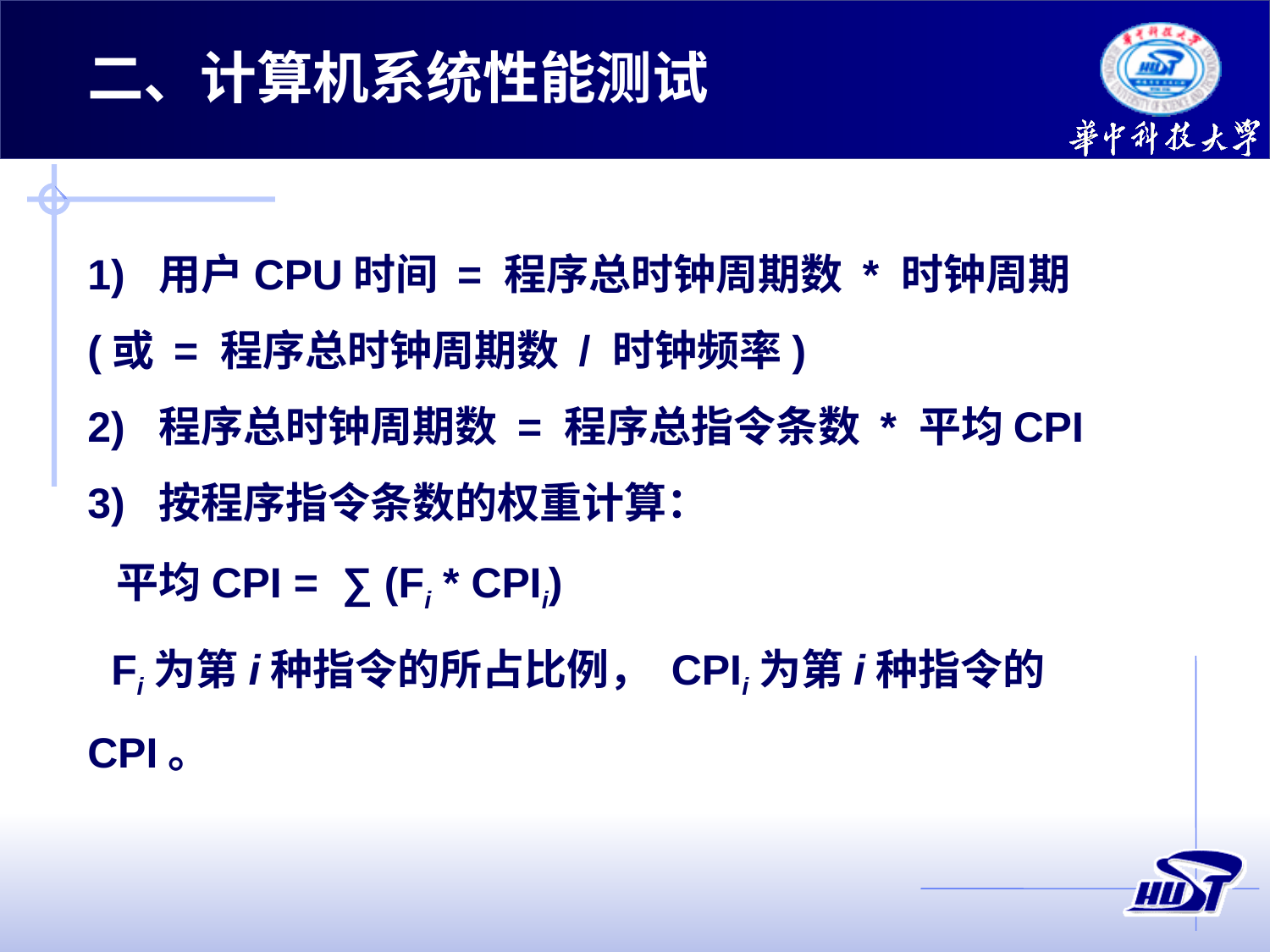

二、计算机系统性能测试
1)  用户CPU时间 = 程序总时钟周期数 * 时钟周期
(或 = 程序总时钟周期数 / 时钟频率)
2)  程序总时钟周期数 = 程序总指令条数 * 平均CPI
3)  按程序指令条数的权重计算：
  平均CPI =  ∑ (Fi * CPIi)
  Fi为第i种指令的所占比例， CPIi为第i种指令的CPI。